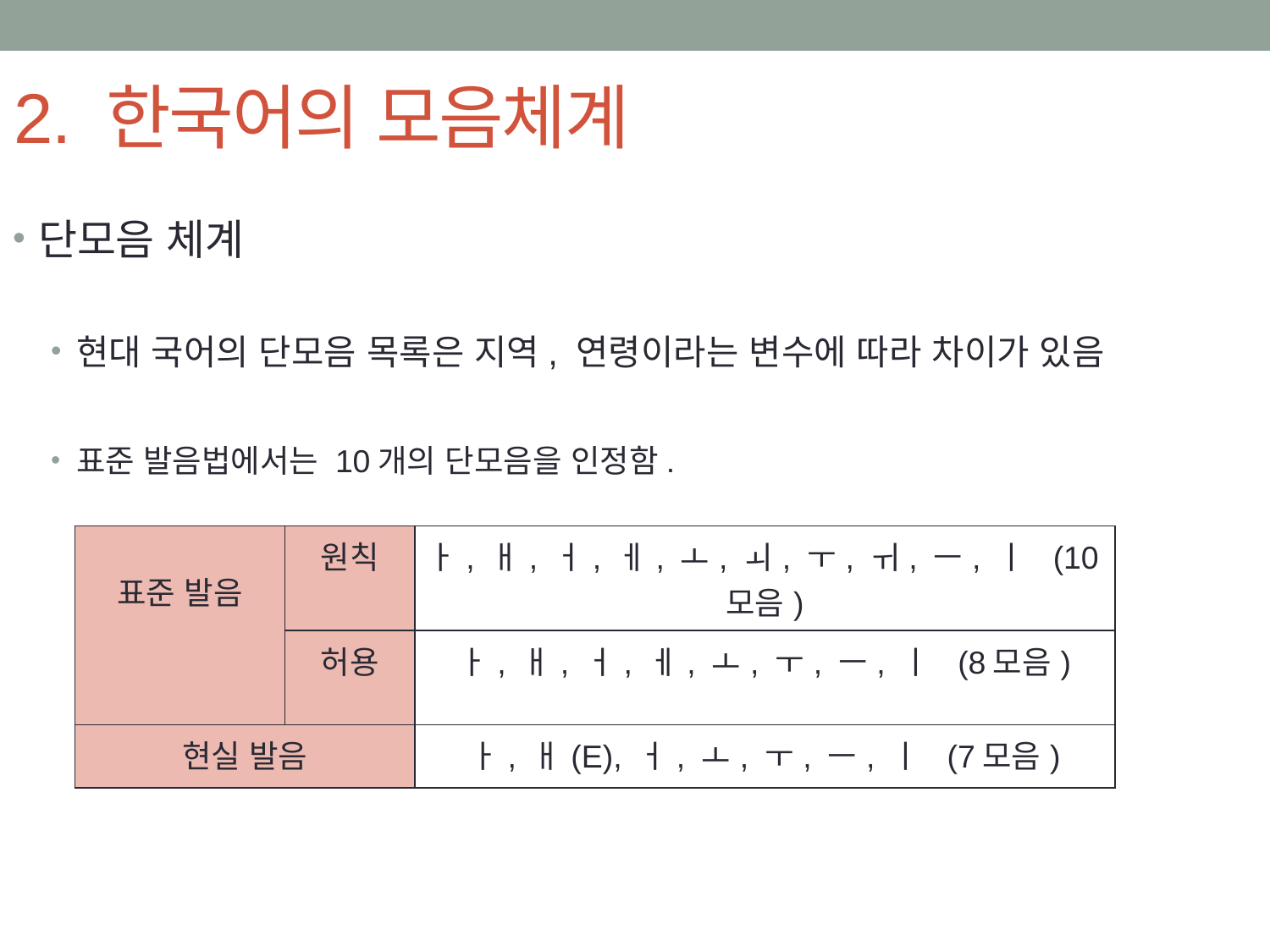

# 2. 한국어의 모음체계
단모음 체계

현대 국어의 단모음 목록은 지역, 연령이라는 변수에 따라 차이가 있음

표준 발음법에서는 10개의 단모음을 인정함.

| 표준 발음 | 원칙 | ㅏ, ㅐ, ㅓ, ㅔ, ㅗ, ㅚ, ㅜ, ㅟ, ㅡ, ㅣ (10모음) |
| --- | --- | --- |
|  | 허용 | ㅏ, ㅐ, ㅓ, ㅔ, ㅗ, ㅜ, ㅡ, ㅣ (8모음) |
| 현실 발음 |  | ㅏ, ㅐ(E), ㅓ, ㅗ, ㅜ, ㅡ, ㅣ (7모음) |